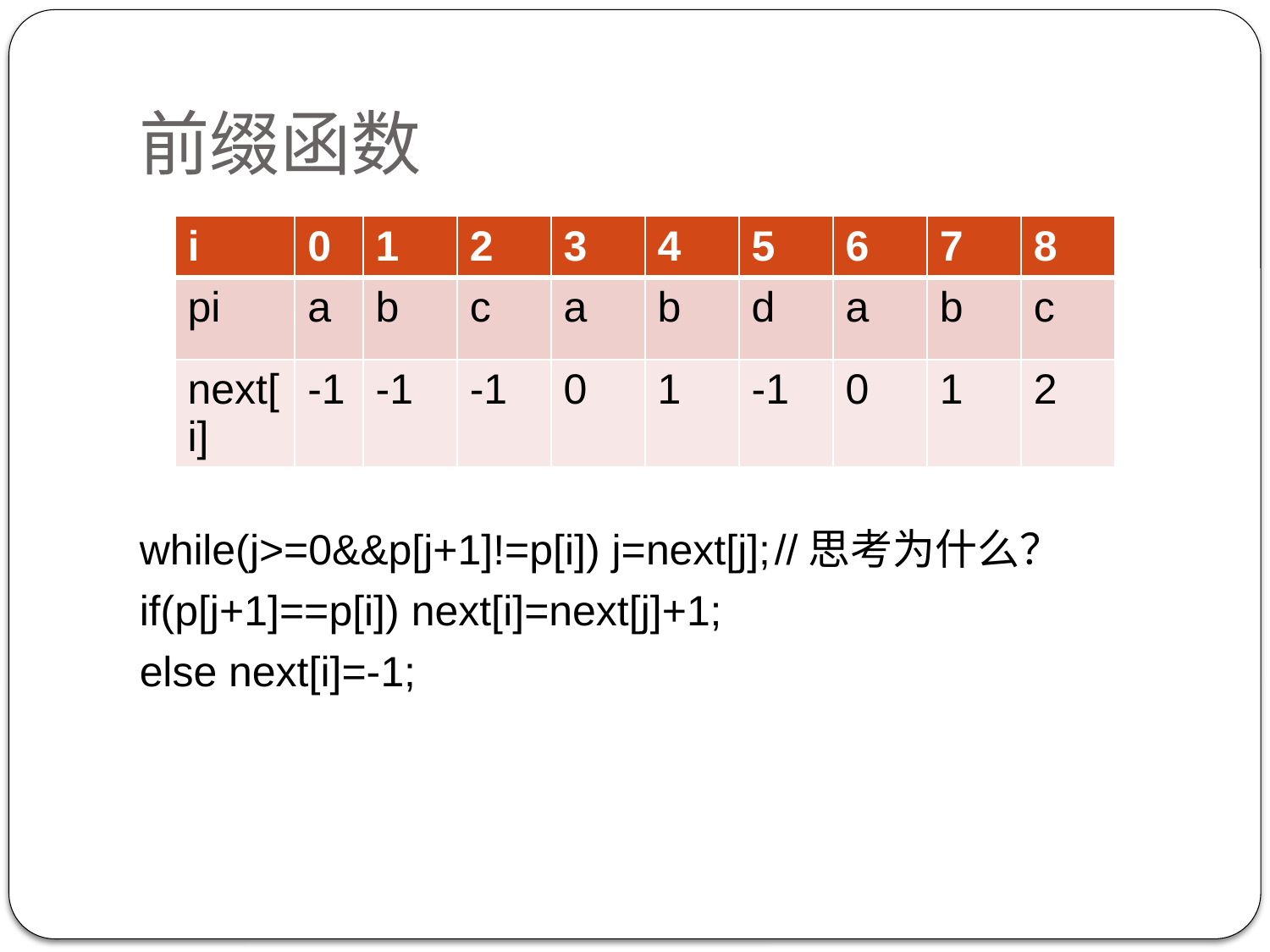

# 前缀函数
| i | 0 | 1 | 2 | 3 | 4 | 5 | 6 | 7 | 8 |
| --- | --- | --- | --- | --- | --- | --- | --- | --- | --- |
| pi | a | b | c | a | b | d | a | b | c |
| next[i] | -1 | -1 | -1 | 0 | 1 | -1 | 0 | 1 | 2 |
while(j>=0&&p[j+1]!=p[i]) j=next[j];	//思考为什么？
if(p[j+1]==p[i]) next[i]=next[j]+1;
else next[i]=-1;